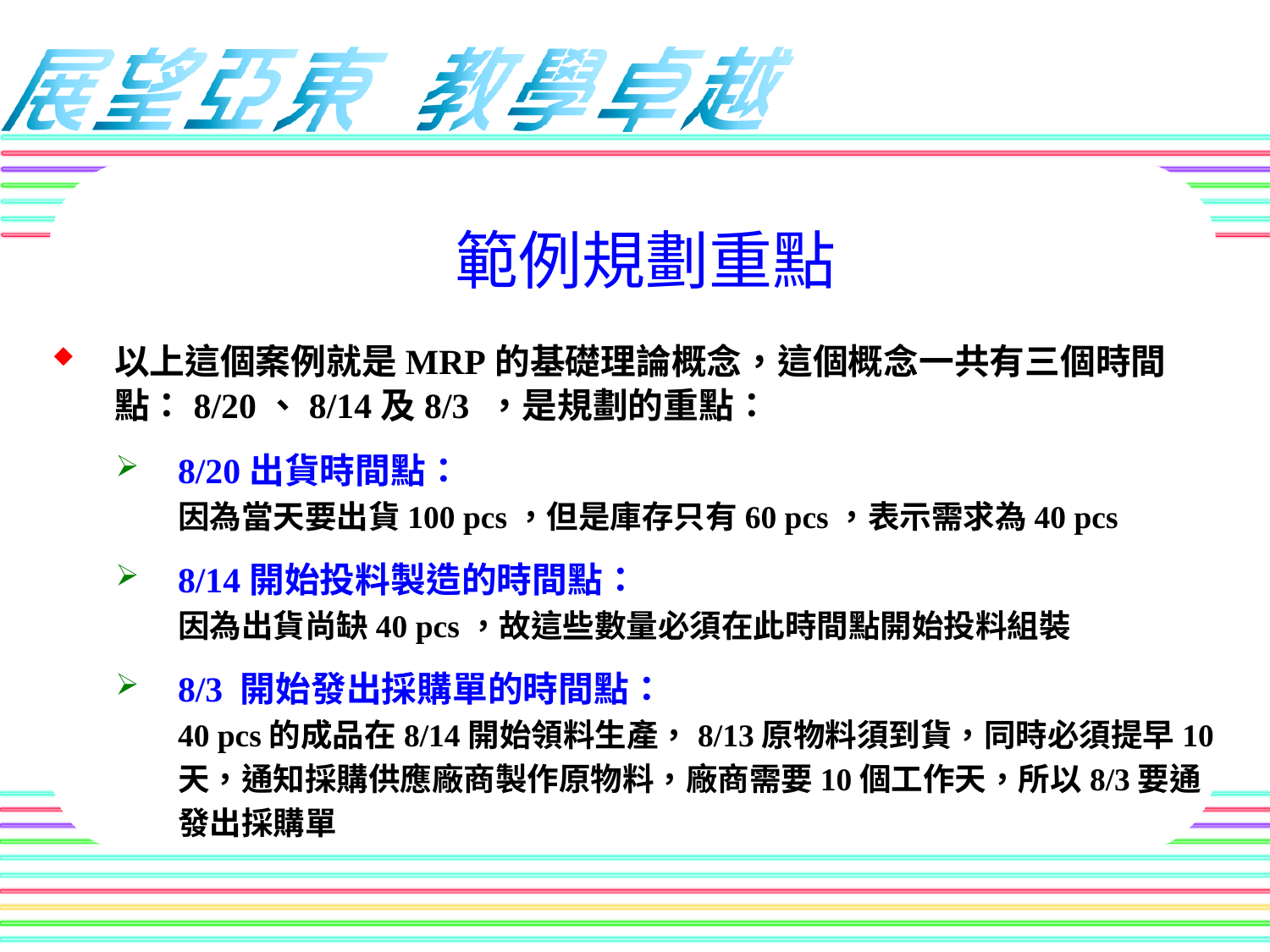

# 範例規劃重點
以上這個案例就是MRP的基礎理論概念，這個概念一共有三個時間點：8/20、8/14及8/3 ，是規劃的重點：
8/20出貨時間點：
因為當天要出貨100 pcs，但是庫存只有60 pcs，表示需求為40 pcs
8/14開始投料製造的時間點：
因為出貨尚缺40 pcs，故這些數量必須在此時間點開始投料組裝
8/3 開始發出採購單的時間點：
40 pcs的成品在8/14開始領料生產，8/13原物料須到貨，同時必須提早10天，通知採購供應廠商製作原物料，廠商需要10個工作天，所以8/3要通發出採購單